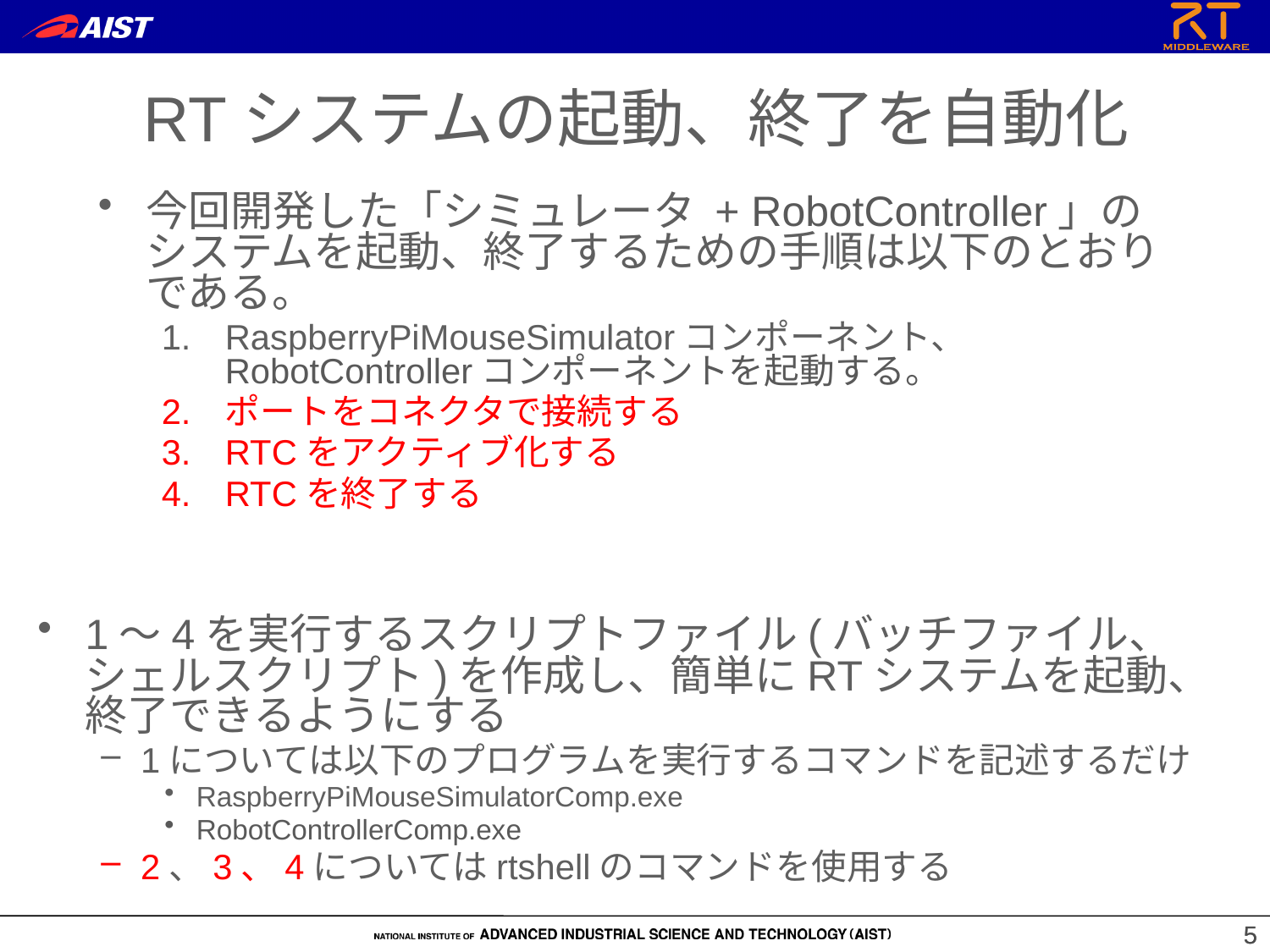

RTシステムの起動、終了を自動化
今回開発した「シミュレータ + RobotController」のシステムを起動、終了するための手順は以下のとおりである。
RaspberryPiMouseSimulatorコンポーネント、　RobotControllerコンポーネントを起動する。
ポートをコネクタで接続する
RTCをアクティブ化する
RTCを終了する
1～4を実行するスクリプトファイル(バッチファイル、シェルスクリプト)を作成し、簡単にRTシステムを起動、終了できるようにする
1については以下のプログラムを実行するコマンドを記述するだけ
RaspberryPiMouseSimulatorComp.exe
RobotControllerComp.exe
2、3、4についてはrtshellのコマンドを使用する

5
5